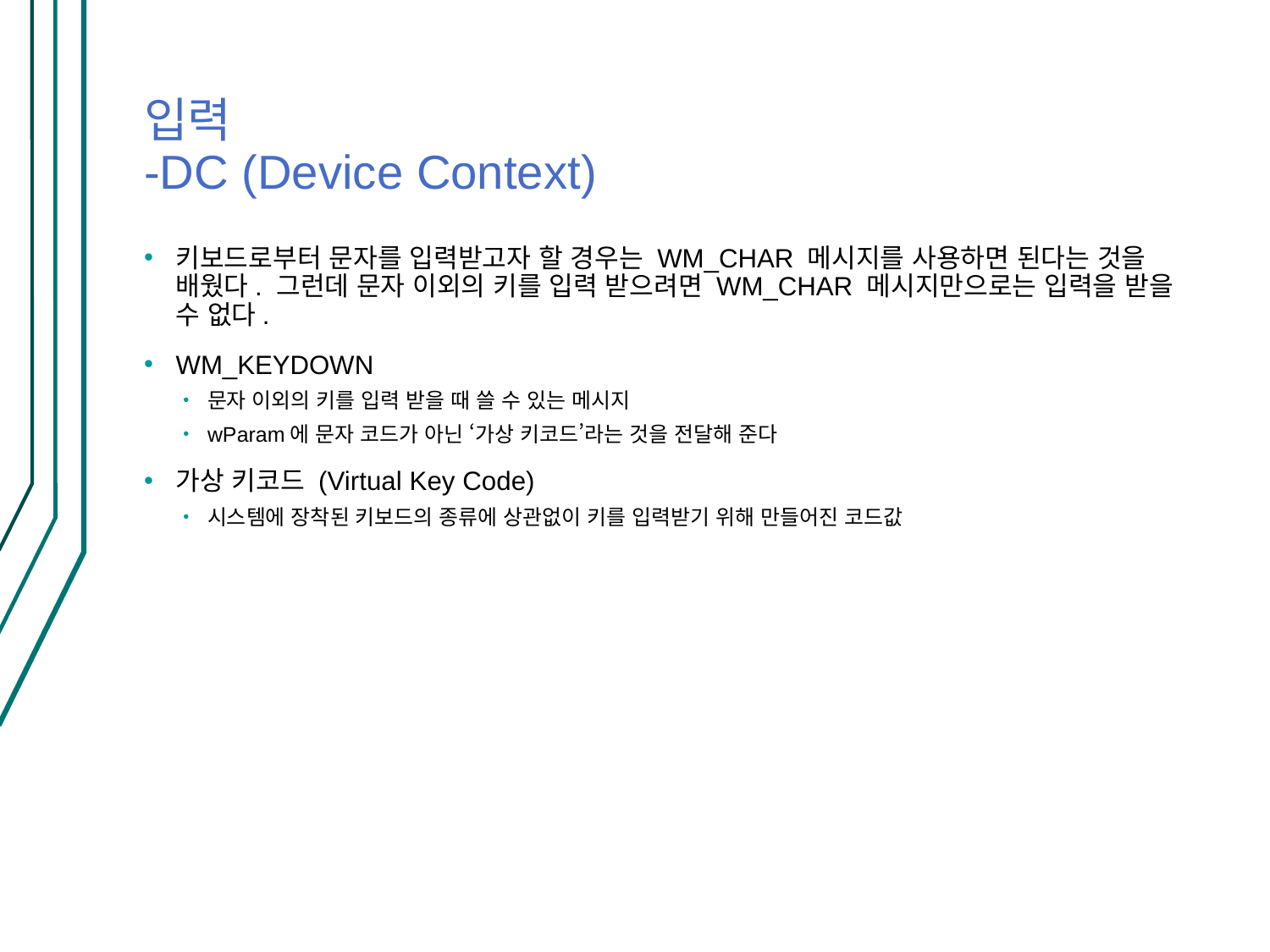

# 입력 -DC (Device Context)
키보드로부터 문자를 입력받고자 할 경우는 WM_CHAR 메시지를 사용하면 된다는 것을 배웠다. 그런데 문자 이외의 키를 입력 받으려면 WM_CHAR 메시지만으로는 입력을 받을 수 없다.
WM_KEYDOWN
문자 이외의 키를 입력 받을 때 쓸 수 있는 메시지
wParam에 문자 코드가 아닌 ‘가상 키코드’라는 것을 전달해 준다
가상 키코드 (Virtual Key Code)
시스템에 장착된 키보드의 종류에 상관없이 키를 입력받기 위해 만들어진 코드값